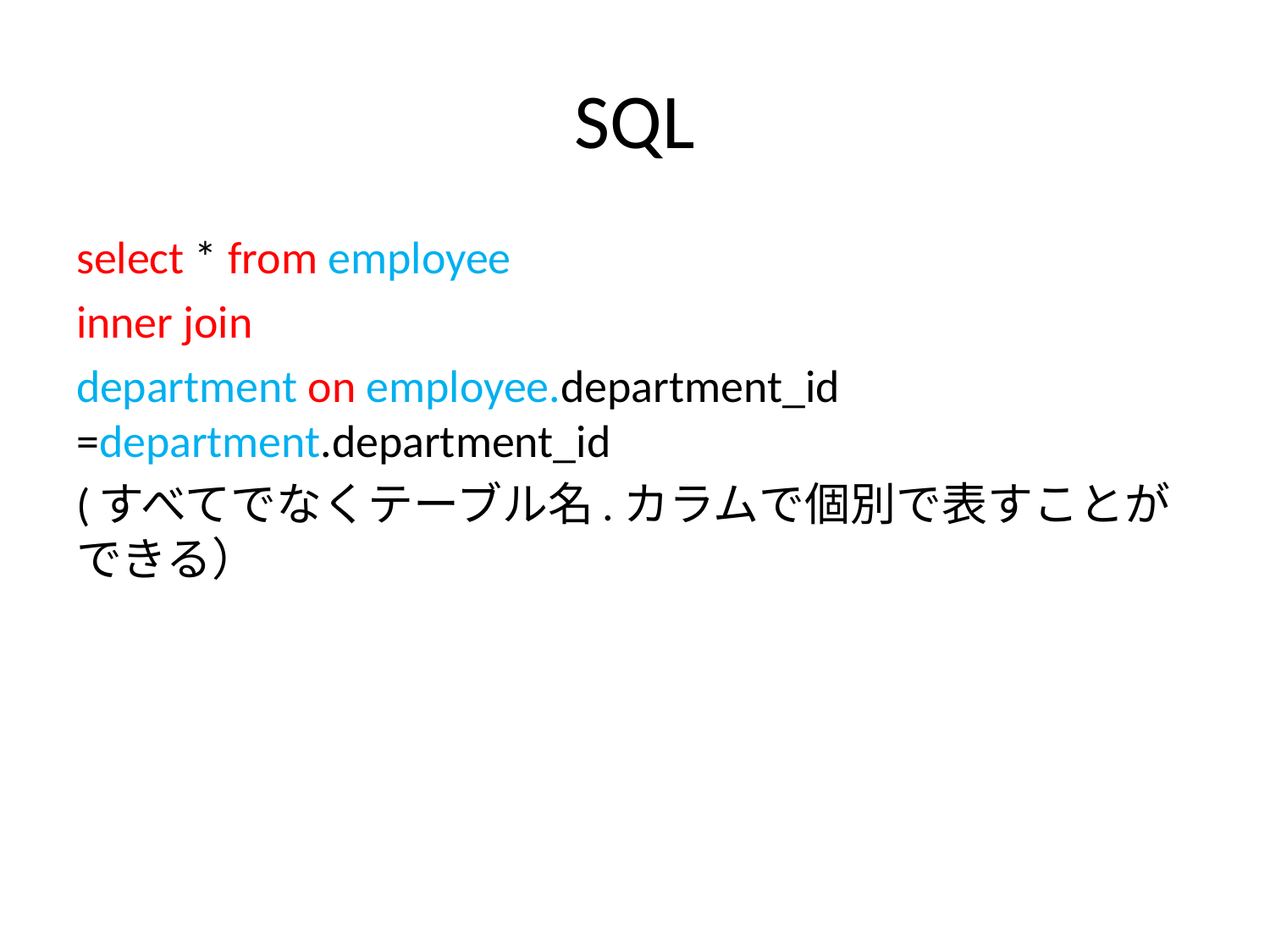

# SQL
select * from employee
inner join
department on employee.department_id =department.department_id
(すべてでなくテーブル名.カラムで個別で表すことができる）